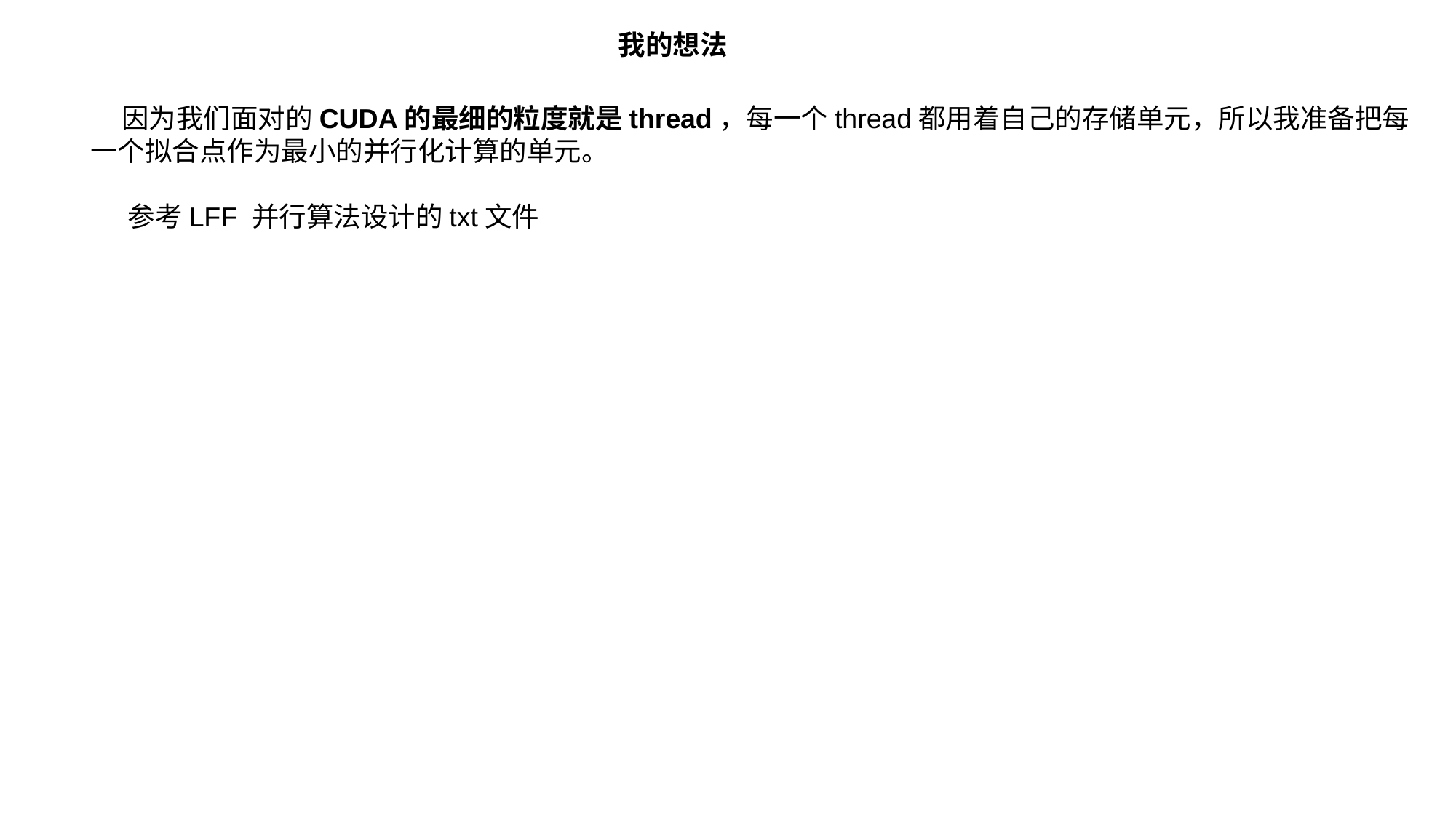

我的想法
    因为我们面对的CUDA的最细的粒度就是thread，每一个thread都用着自己的存储单元，所以我准备把每一个拟合点作为最小的并行化计算的单元。

     参考LFF 并行算法设计的txt文件